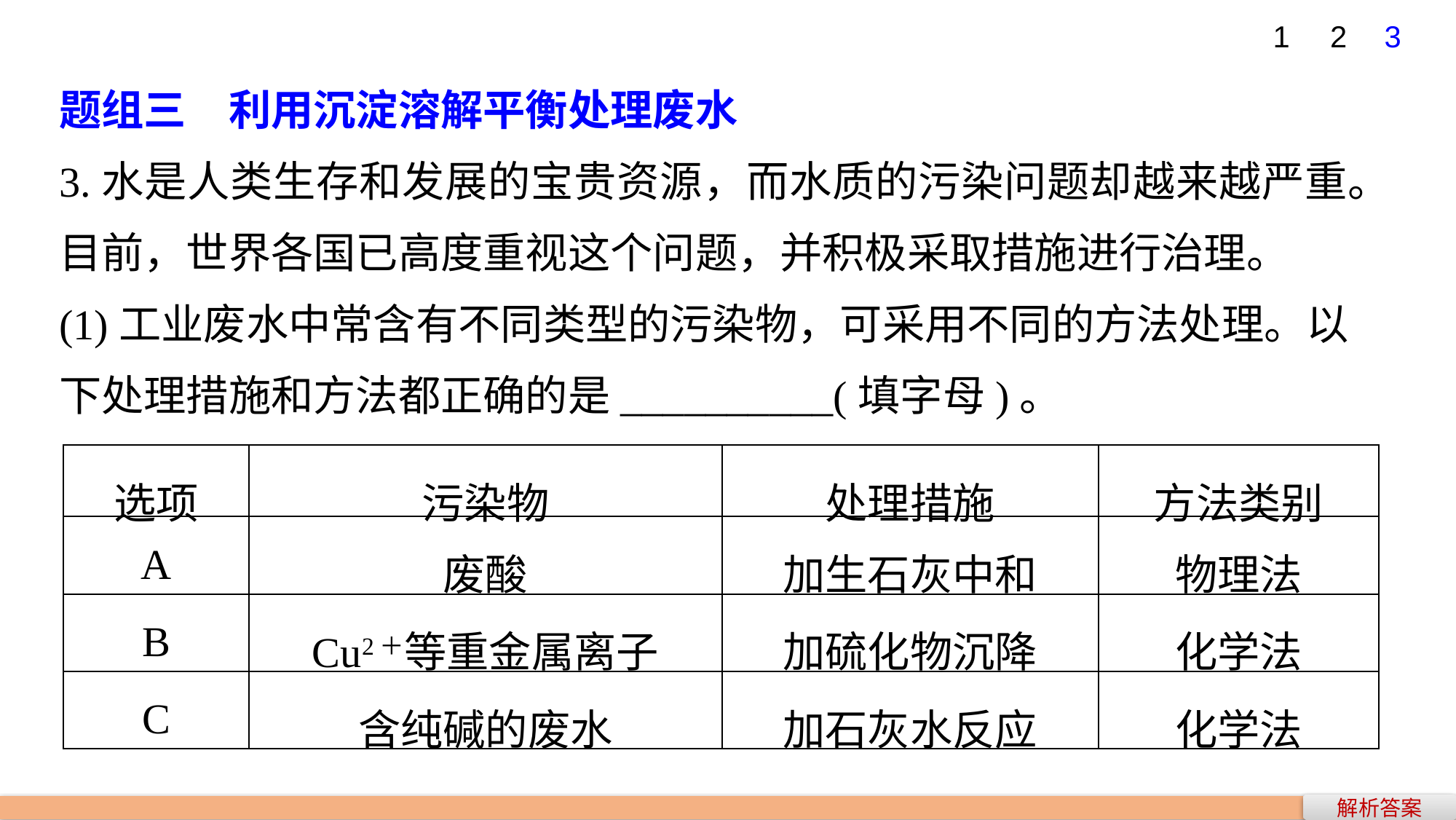

1
2
3
题组三　利用沉淀溶解平衡处理废水
3.水是人类生存和发展的宝贵资源，而水质的污染问题却越来越严重。目前，世界各国已高度重视这个问题，并积极采取措施进行治理。
(1)工业废水中常含有不同类型的污染物，可采用不同的方法处理。以下处理措施和方法都正确的是__________(填字母)。
| 选项 | 污染物 | 处理措施 | 方法类别 |
| --- | --- | --- | --- |
| A | 废酸 | 加生石灰中和 | 物理法 |
| B | Cu2＋等重金属离子 | 加硫化物沉降 | 化学法 |
| C | 含纯碱的废水 | 加石灰水反应 | 化学法 |
解析答案